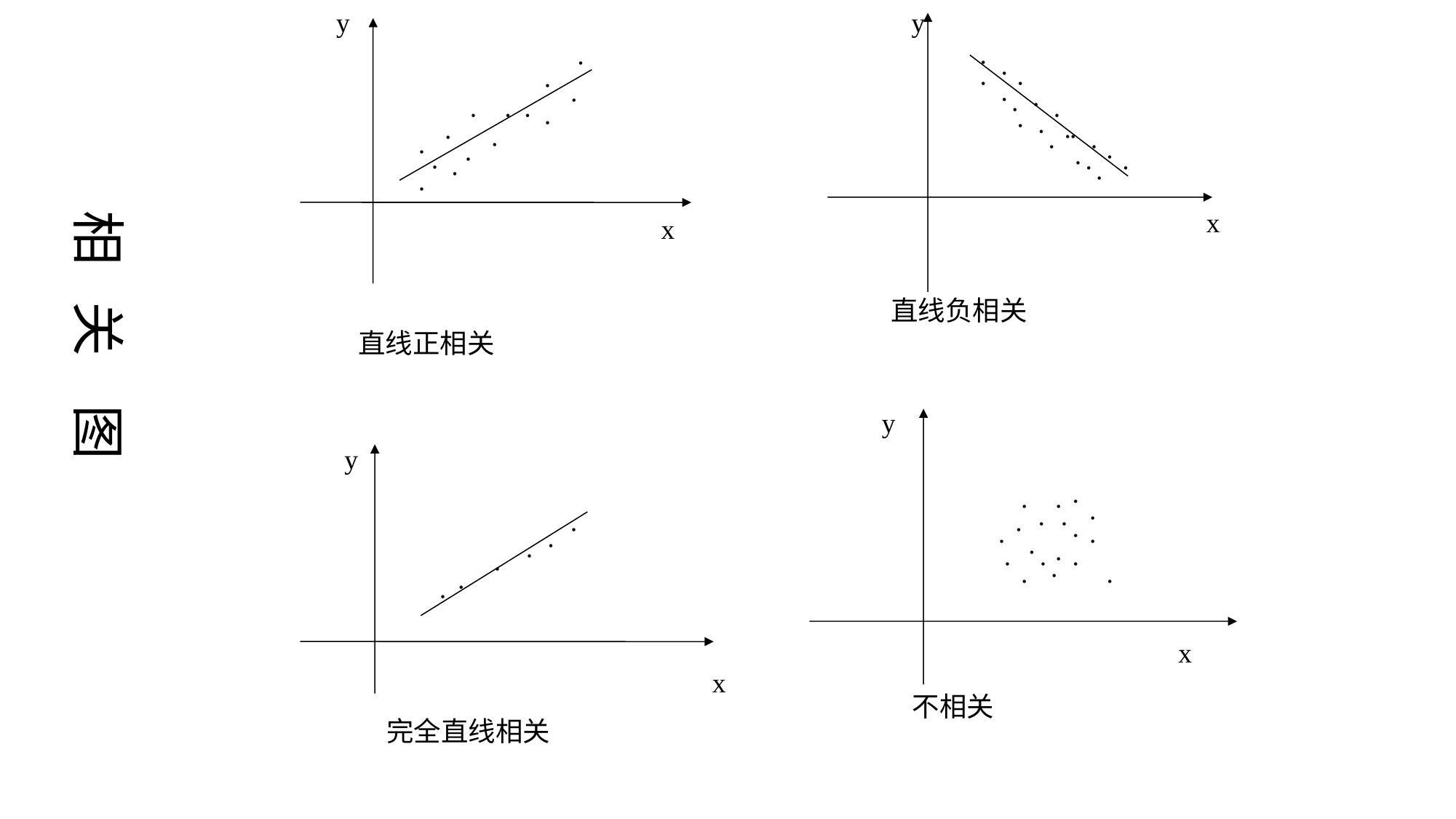

y

·
·

·
·
·
·
·
·
·
·
·
·
·
·

x
直线正相关
y

·
·

·
·
·

·
·
·
·
·

·
·
·
·
·
·
·
·
·

x
直线负相关
相   关    图
y

·
·
·
·
·
·
·
·
·
·
·
·
·
·
·
·
·
·

x
不相关
y

·

·
·
·
·
·

x
完全直线相关